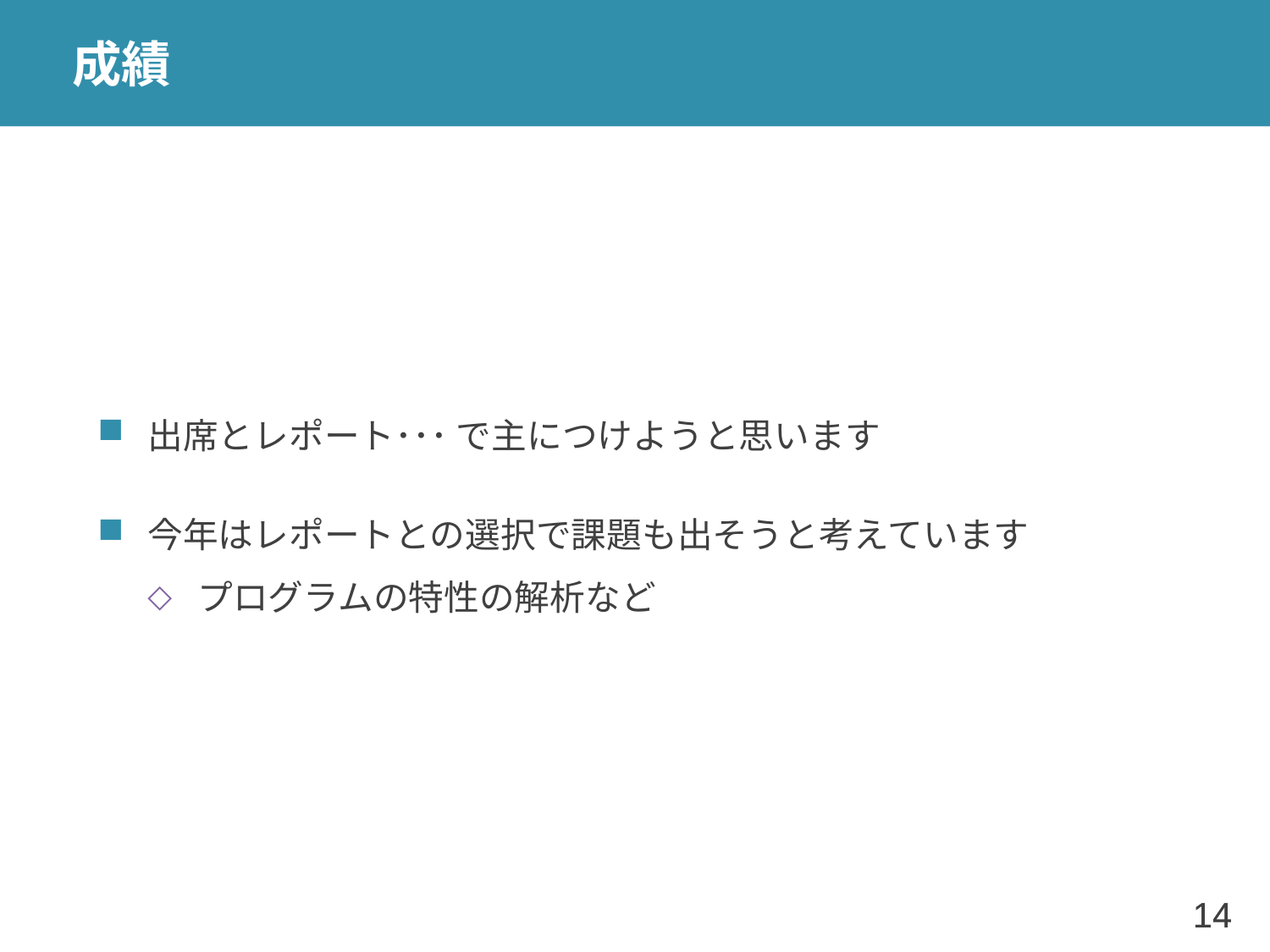

# 成績
出席とレポート･･･ で主につけようと思います
今年はレポートとの選択で課題も出そうと考えています
プログラムの特性の解析など